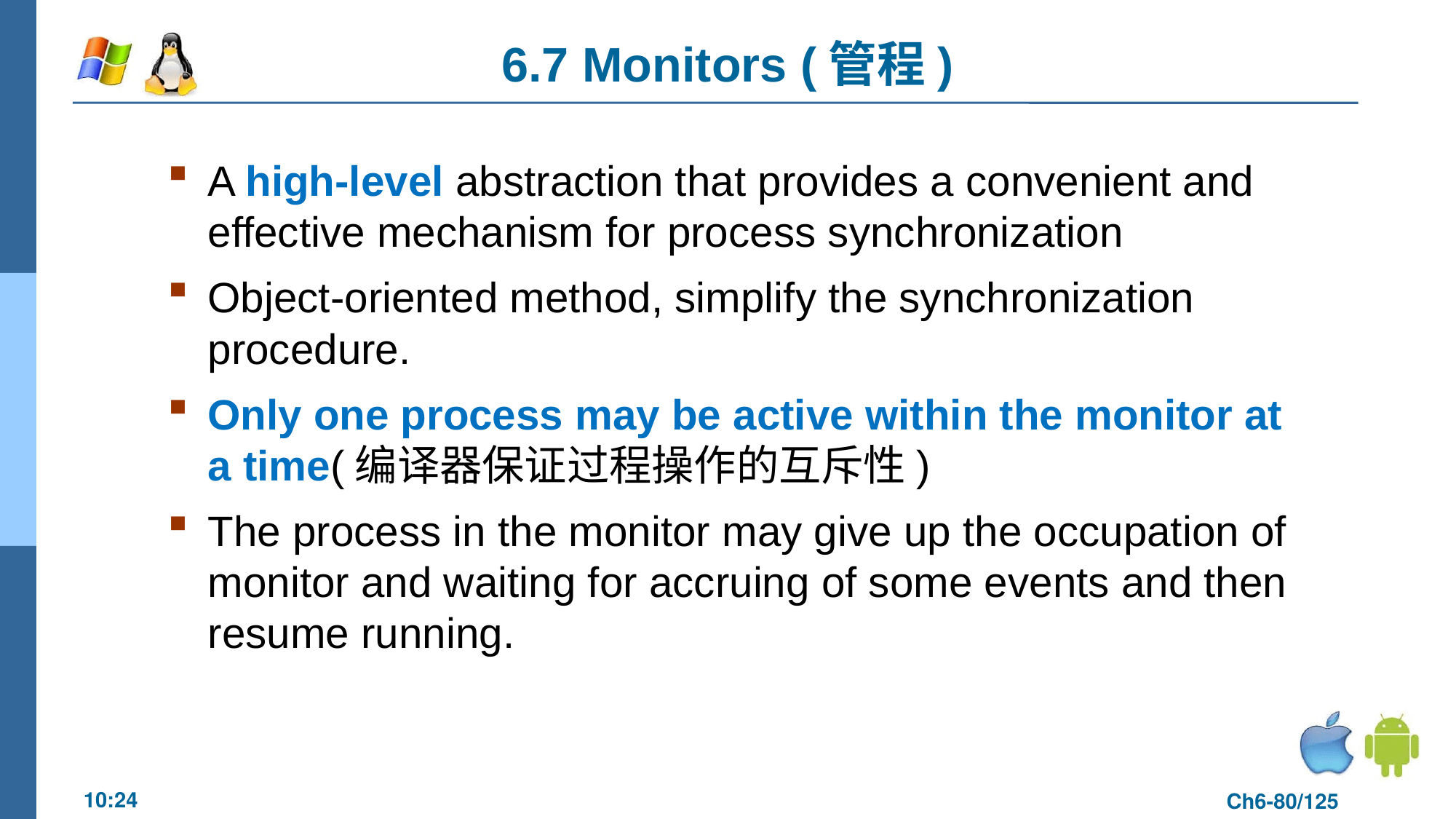

# 6.7 Monitors (管程)
A high-level abstraction that provides a convenient and effective mechanism for process synchronization
Object-oriented method, simplify the synchronization procedure.
Only one process may be active within the monitor at a time(编译器保证过程操作的互斥性)
The process in the monitor may give up the occupation of monitor and waiting for accruing of some events and then resume running.